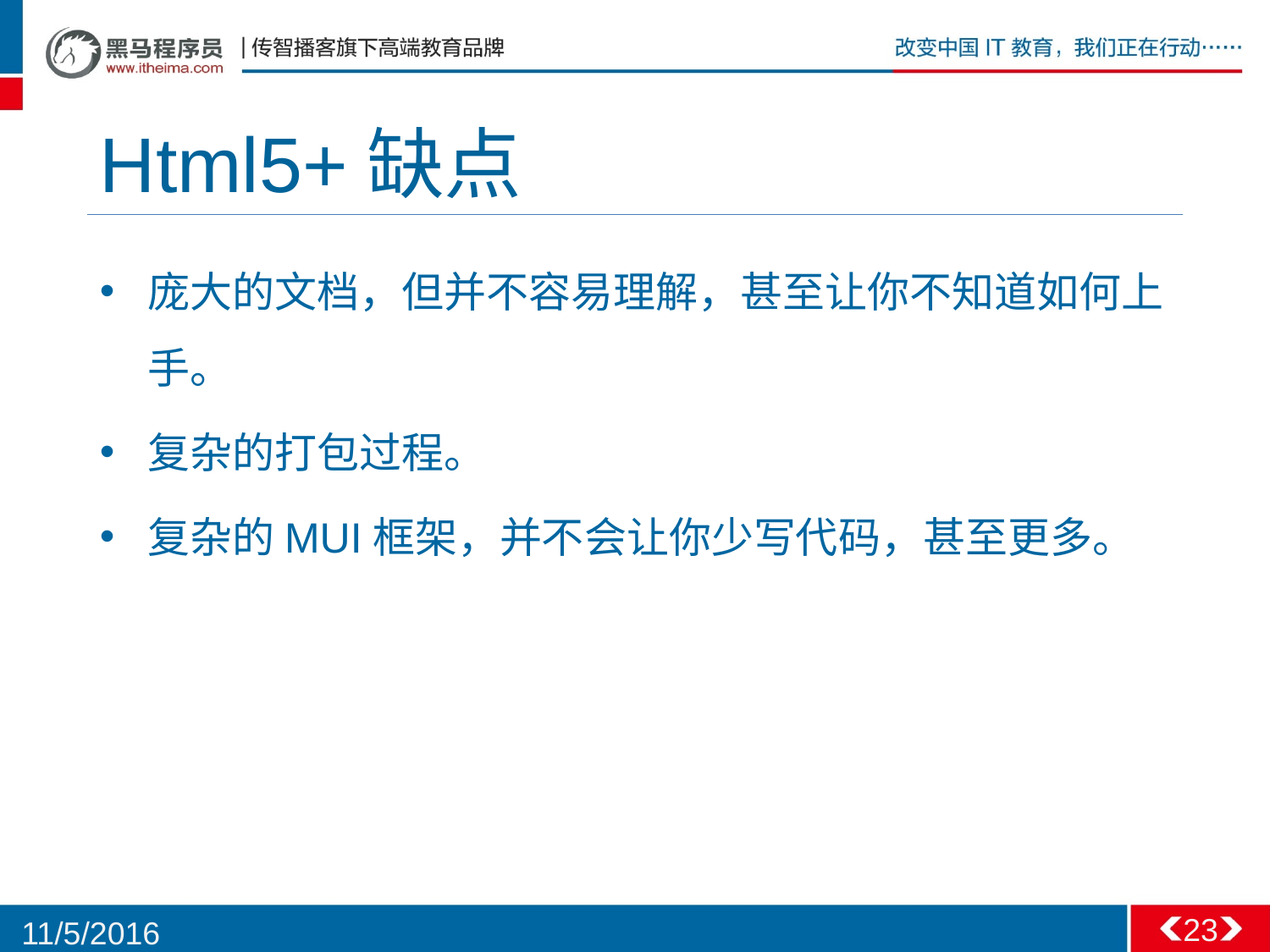

# Html5+缺点
庞大的文档，但并不容易理解，甚至让你不知道如何上手。
复杂的打包过程。
复杂的MUI框架，并不会让你少写代码，甚至更多。

23

11/5/2016